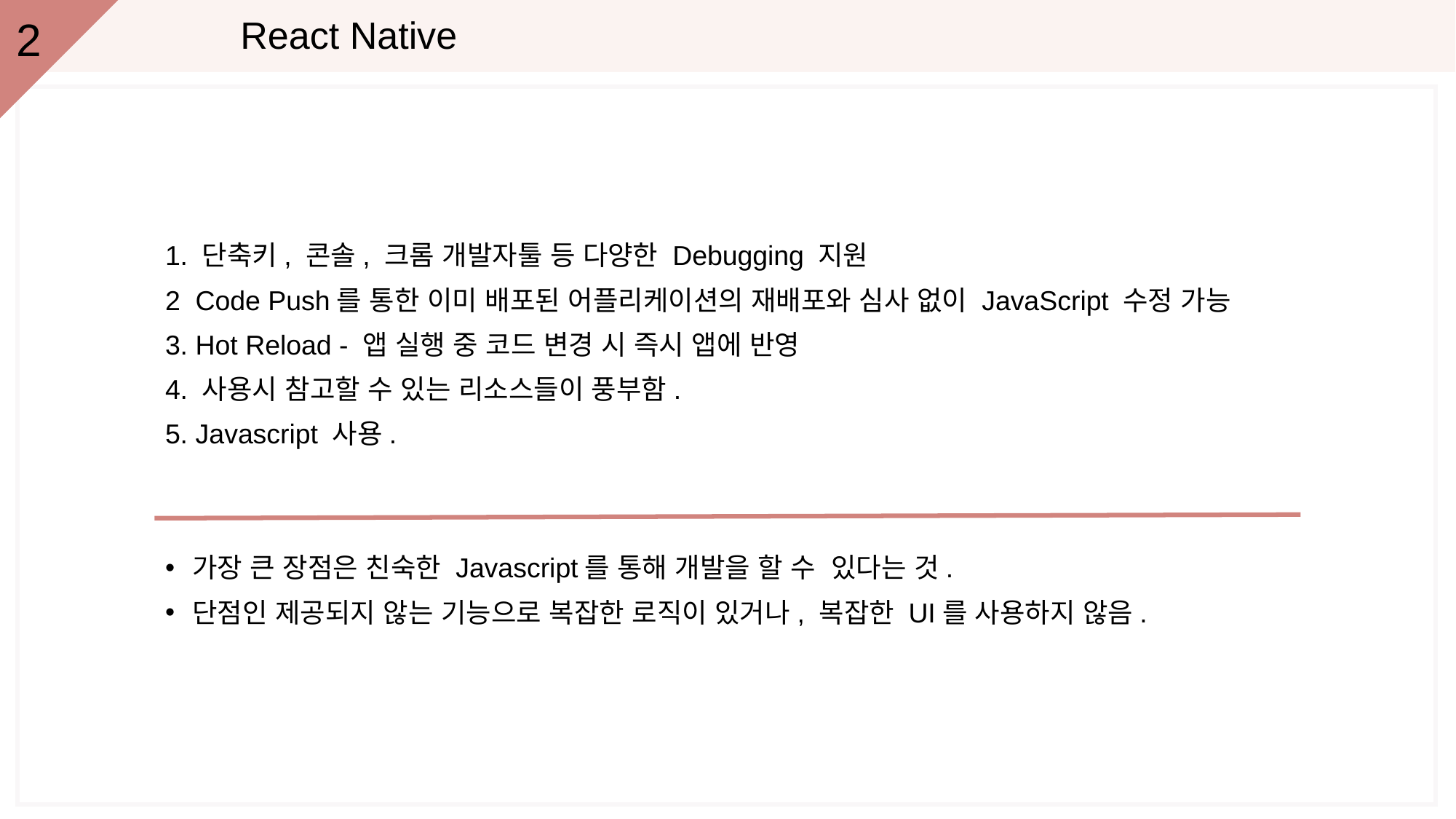

2
React Native

1. 단축키, 콘솔, 크롬 개발자툴 등 다양한 Debugging 지원
2  Code Push를 통한 이미 배포된 어플리케이션의 재배포와 심사 없이 JavaScript 수정 가능
3. Hot Reload - 앱 실행 중 코드 변경 시 즉시 앱에 반영
4. 사용시 참고할 수 있는 리소스들이 풍부함.
5. Javascript 사용.

가장 큰 장점은 친숙한 Javascript를 통해 개발을 할 수  있다는 것.
단점인 제공되지 않는 기능으로 복잡한 로직이 있거나, 복잡한 UI를 사용하지 않음.